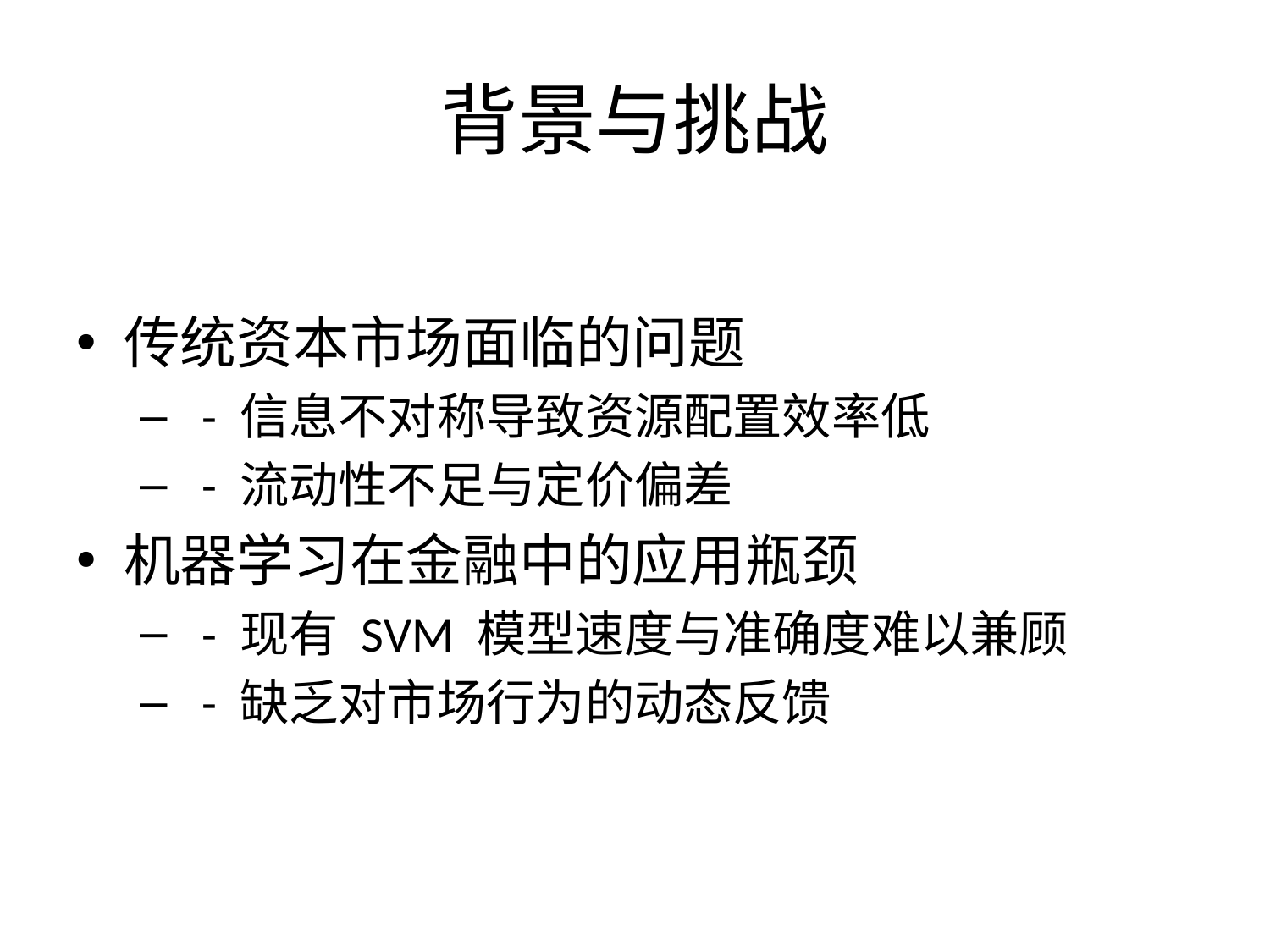

# 背景与挑战

传统资本市场面临的问题
  - 信息不对称导致资源配置效率低
  - 流动性不足与定价偏差
机器学习在金融中的应用瓶颈
  - 现有 SVM 模型速度与准确度难以兼顾
  - 缺乏对市场行为的动态反馈